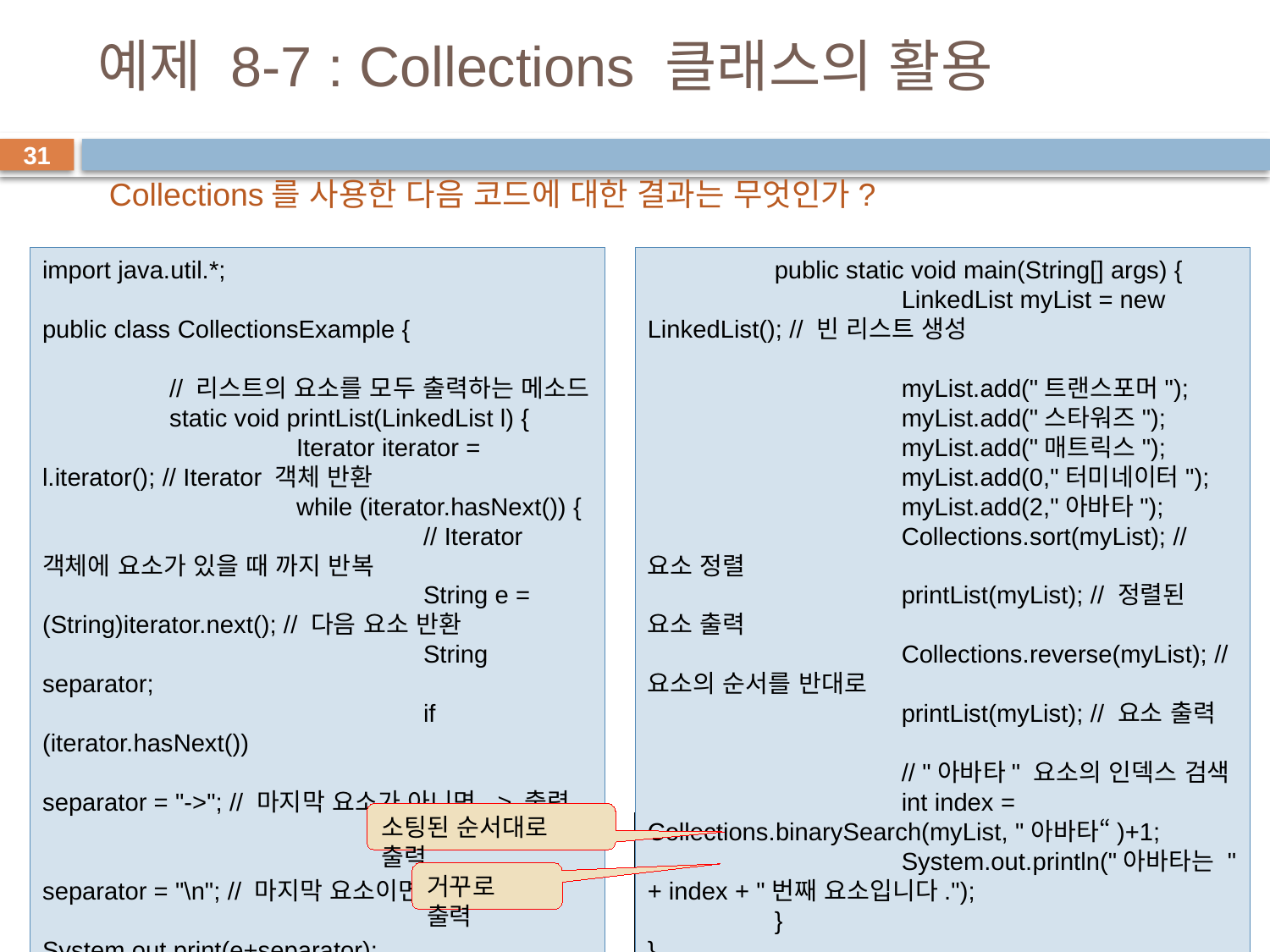

# 예제 8-7 : Collections 클래스의 활용
31
Collections를 사용한 다음 코드에 대한 결과는 무엇인가?
import java.util.*;

public class CollectionsExample {

	// 리스트의 요소를 모두 출력하는 메소드
	static void printList(LinkedList l) {
		Iterator iterator = l.iterator(); // Iterator 객체 반환
		while (iterator.hasNext()) {
			// Iterator 객체에 요소가 있을 때 까지 반복
			String e = (String)iterator.next(); // 다음 요소 반환
			String separator;
			if (iterator.hasNext())
				separator = "->"; // 마지막 요소가 아니면 -> 출력
			else
				separator = "\n"; // 마지막 요소이면 줄바꿈
			System.out.print(e+separator);
		}
	}

	public static void main(String[] args) {
		LinkedList myList = new LinkedList(); // 빈 리스트 생성

		myList.add("트랜스포머");
		myList.add("스타워즈");
		myList.add("매트릭스");
		myList.add(0,"터미네이터");
		myList.add(2,"아바타");
		Collections.sort(myList); // 요소 정렬
		printList(myList); // 정렬된 요소 출력
		Collections.reverse(myList); // 요소의 순서를 반대로
		printList(myList); // 요소 출력

		// "아바타" 요소의 인덱스 검색
		int index = Collections.binarySearch(myList, "아바타“)+1;
		System.out.println("아바타는 " + index + "번째 요소입니다.");
	}
}
소팅된 순서대로 출력
매트릭스->스타워즈->아바타->터미네이터->트랜스포머
트랜스포머->터미네이터->아바타->스타워즈->매트릭스
아바타는 3번째 요소입니다.
거꾸로 출력